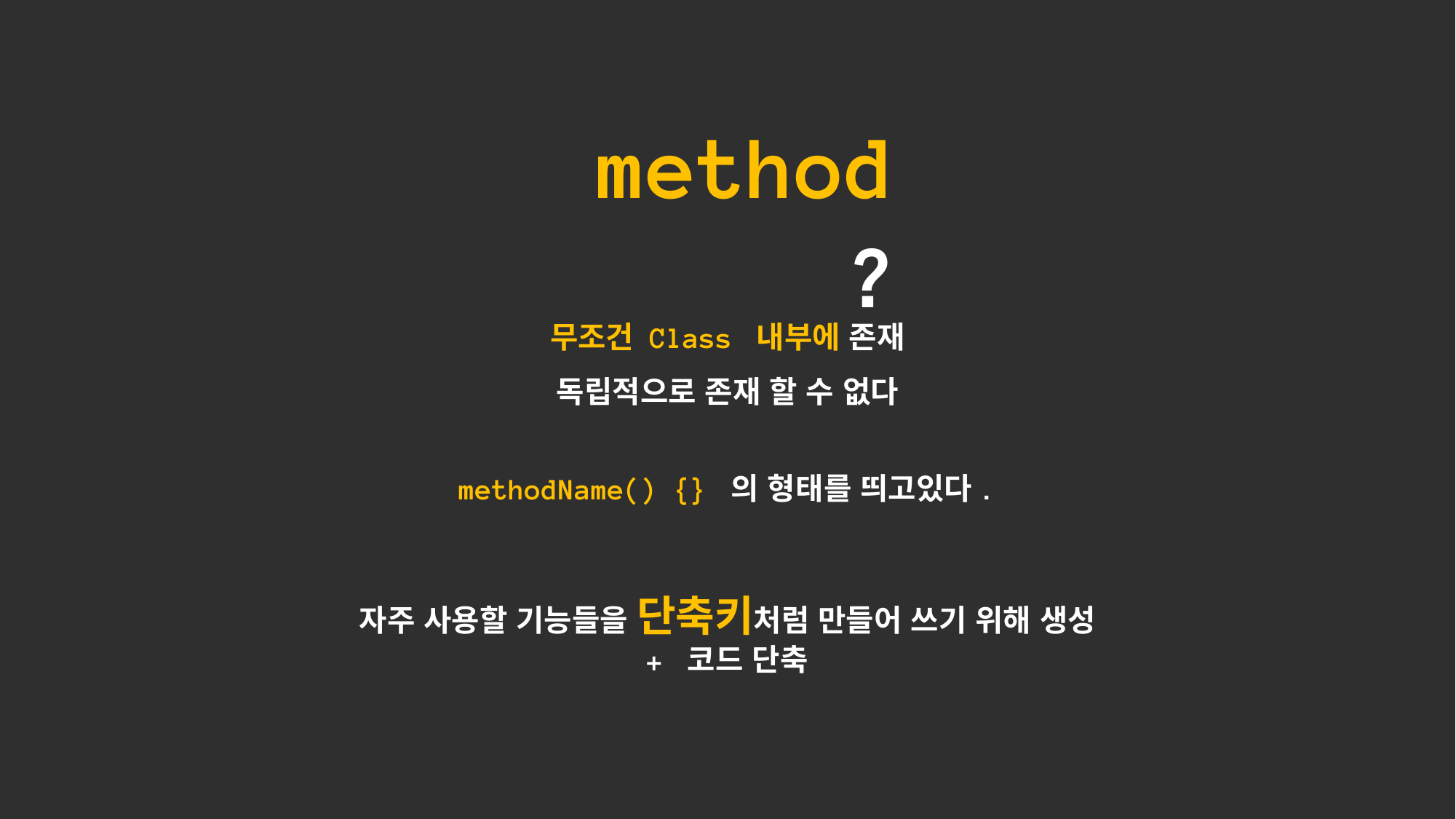

method?
무조건 Class 내부에 존재
독립적으로 존재 할 수 없다
methodName() {} 의 형태를 띄고있다.
자주 사용할 기능들을 단축키처럼 만들어 쓰기 위해 생성
+ 코드 단축